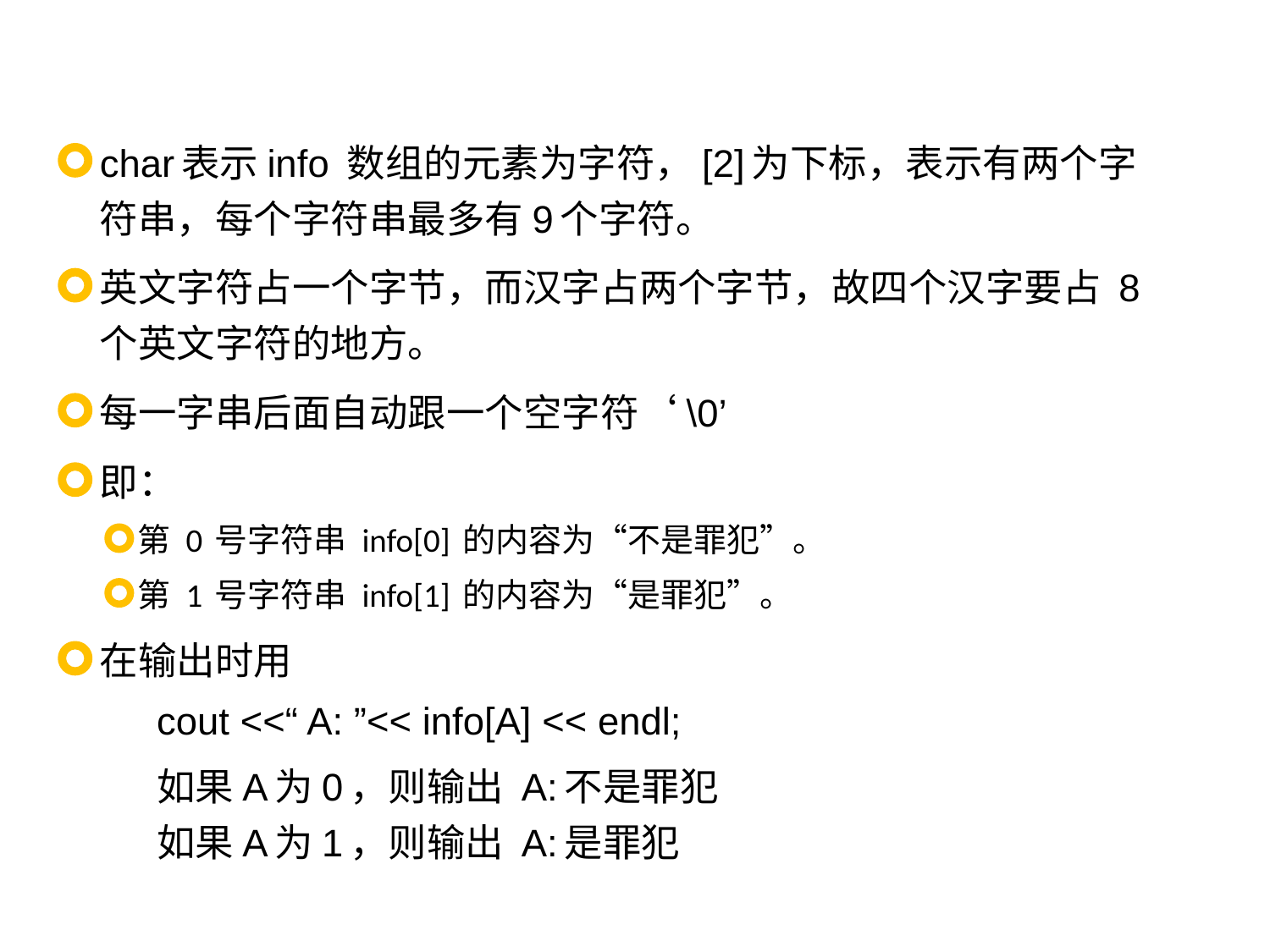

char表示info 数组的元素为字符，[2]为下标，表示有两个字符串，每个字符串最多有9个字符。
英文字符占一个字节，而汉字占两个字节，故四个汉字要占 8 个英文字符的地方。
每一字串后面自动跟一个空字符‘\0’
即：
第 0 号字符串 info[0] 的内容为“不是罪犯”。
第 1 号字符串 info[1] 的内容为“是罪犯”。
在输出时用
	cout <<“ A: ”<< info[A] << endl;
	如果A为0，则输出 A:不是罪犯
	如果A为1，则输出 A:是罪犯